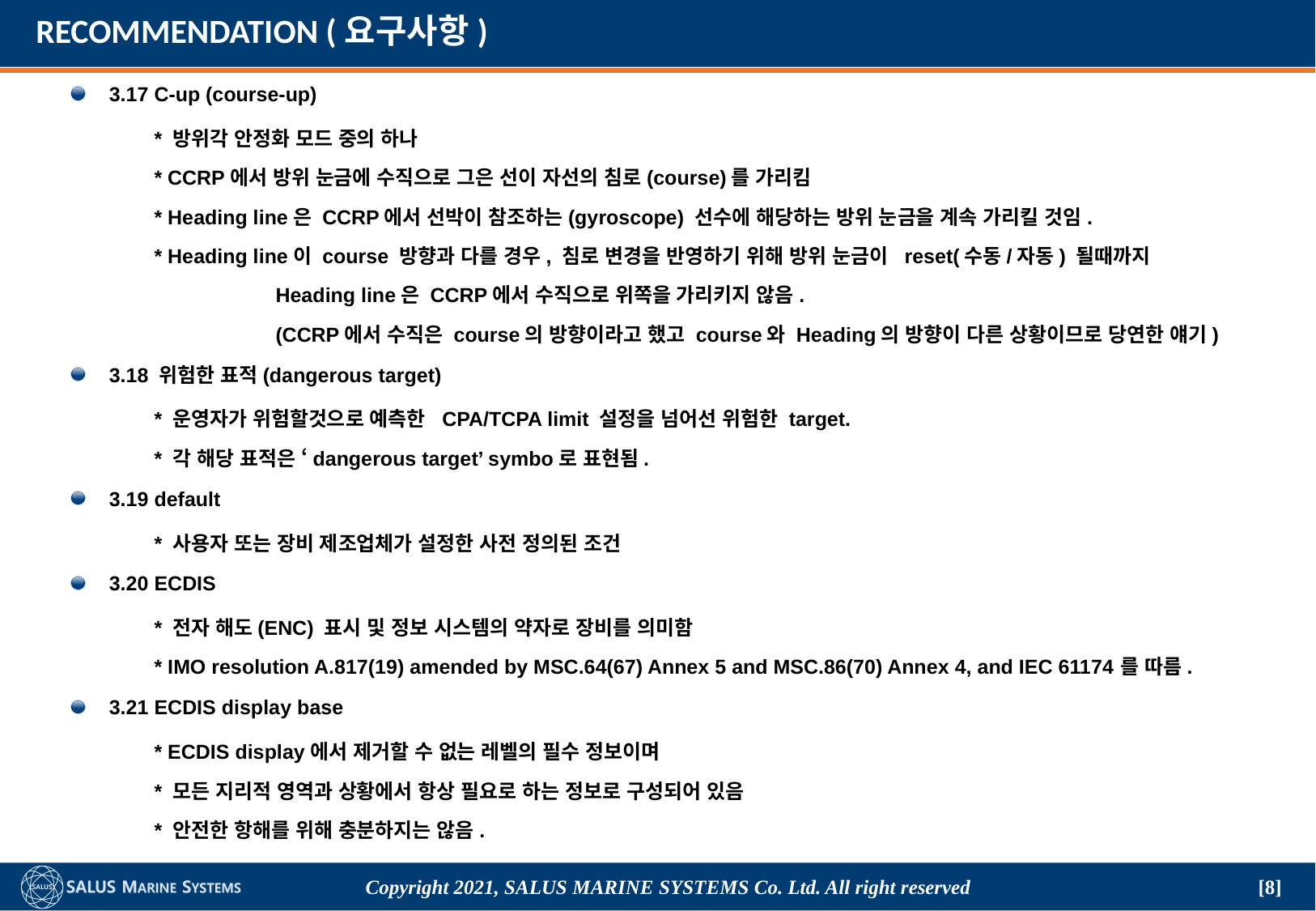

# RECOMMENDATION (요구사항)
3.17 C-up (course-up)
	* 방위각 안정화 모드 중의 하나
	* CCRP에서 방위 눈금에 수직으로 그은 선이 자선의 침로(course)를 가리킴
	* Heading line은 CCRP에서 선박이 참조하는(gyroscope) 선수에 해당하는 방위 눈금을 계속 가리킬 것임.
	* Heading line이 course 방향과 다를 경우, 침로 변경을 반영하기 위해 방위 눈금이  reset(수동/자동) 될때까지
		Heading line은 CCRP에서 수직으로 위쪽을 가리키지 않음.
		(CCRP에서 수직은 course의 방향이라고 했고 course와 Heading의 방향이 다른 상황이므로 당연한 얘기)
3.18 위험한 표적(dangerous target)
	* 운영자가 위험할것으로 예측한  CPA/TCPA limit 설정을 넘어선 위험한 target.
	* 각 해당 표적은 ‘dangerous target’ symbo로 표현됨.
3.19 default
	* 사용자 또는 장비 제조업체가 설정한 사전 정의된 조건
3.20 ECDIS
	* 전자 해도(ENC) 표시 및 정보 시스템의 약자로 장비를 의미함
	* IMO resolution A.817(19) amended by MSC.64(67) Annex 5 and MSC.86(70) Annex 4, and IEC 61174를 따름.
3.21 ECDIS display base
	* ECDIS display에서 제거할 수 없는 레벨의 필수 정보이며
	* 모든 지리적 영역과 상황에서 항상 필요로 하는 정보로 구성되어 있음
	* 안전한 항해를 위해 충분하지는 않음.

Copyright 2021, SALUS Marine Systems Co. Ltd. All right reserved
[8]